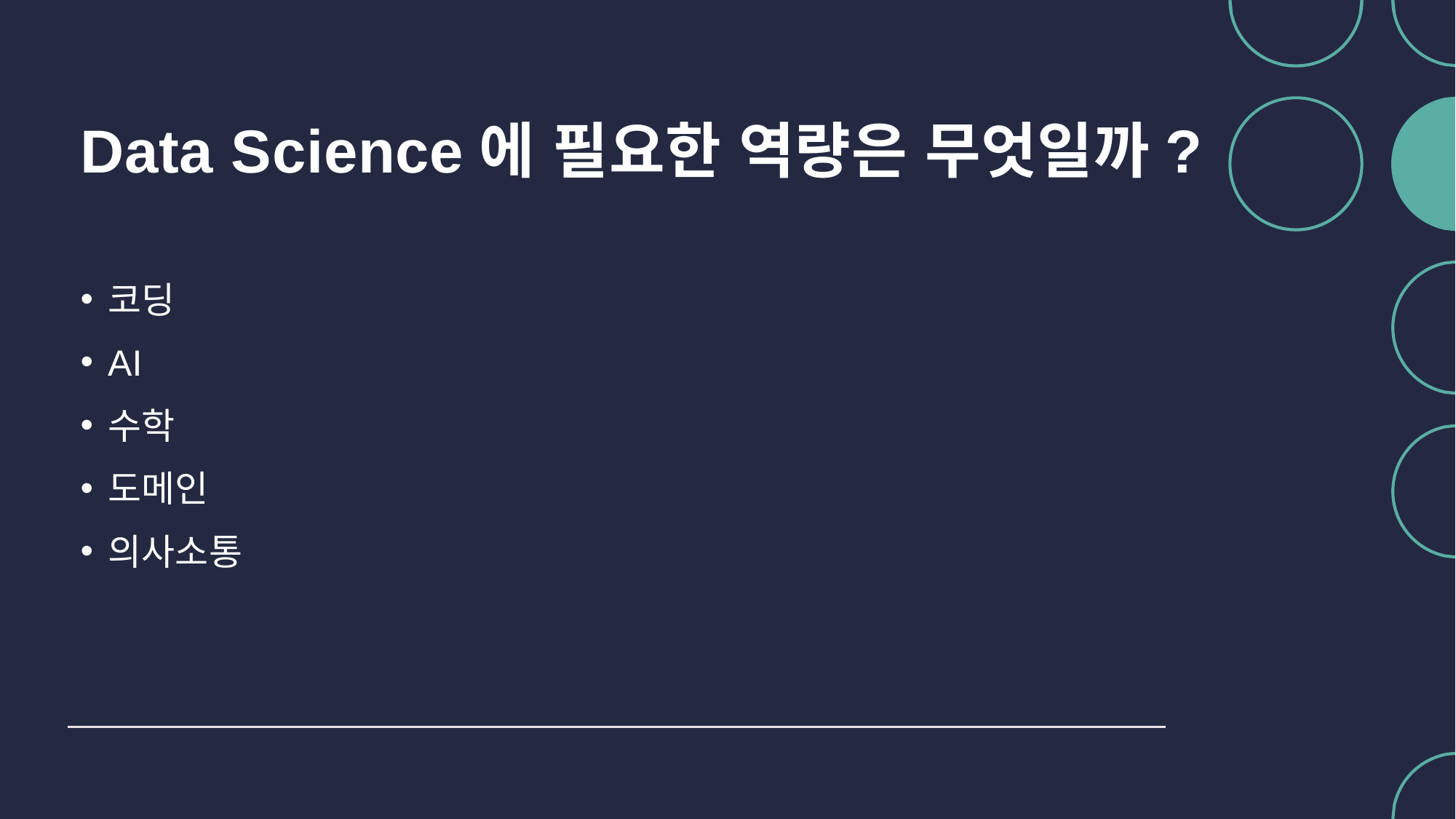

# Data Science에 필요한 역량은 무엇일까?

코딩
AI
수학
도메인
의사소통